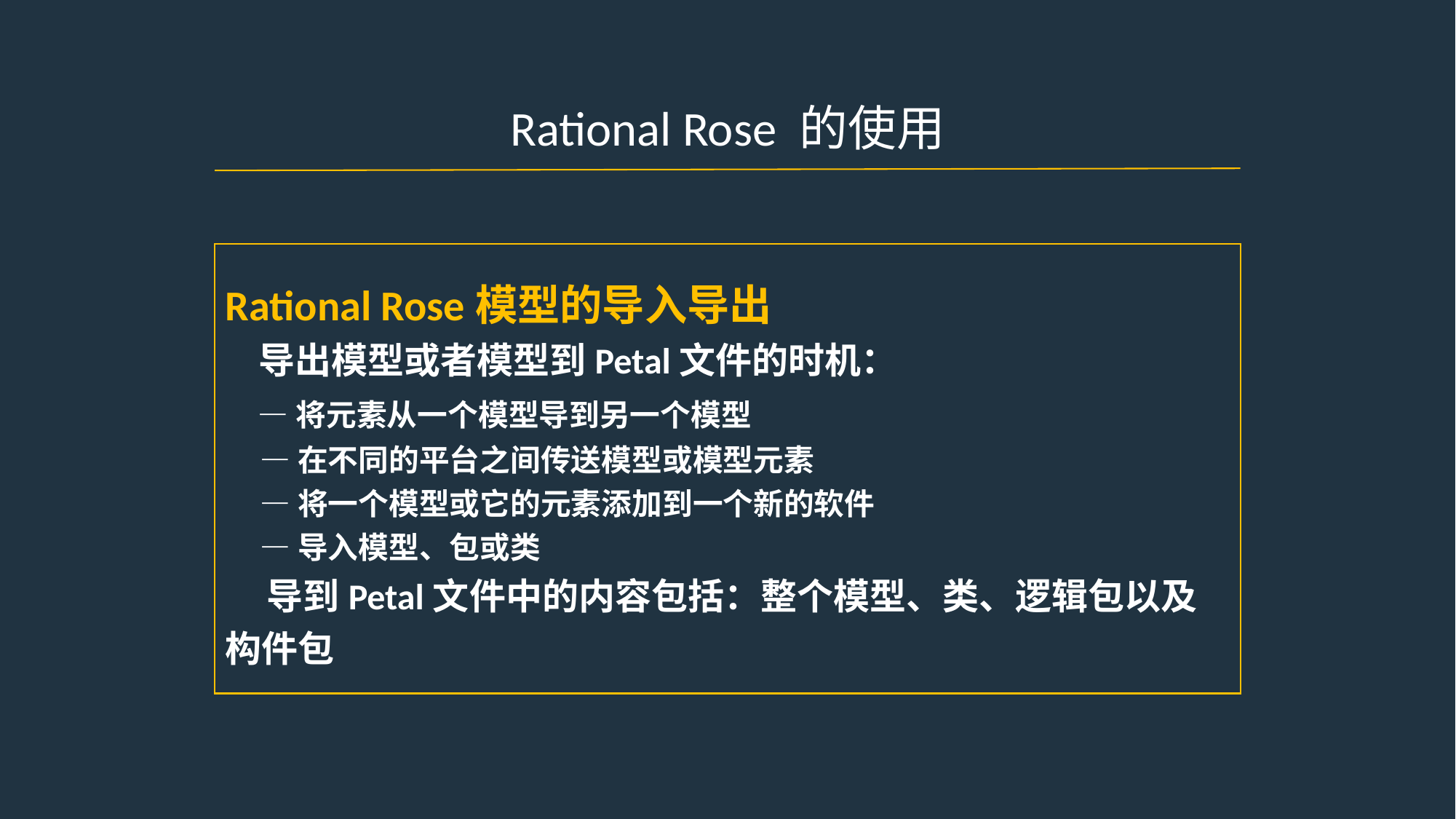

Rational Rose 的使用
Rational Rose模型的导入导出
   导出模型或者模型到Petal文件的时机：
    —将元素从一个模型导到另一个模型
     —在不同的平台之间传送模型或模型元素
     —将一个模型或它的元素添加到一个新的软件
     —导入模型、包或类
    导到Petal文件中的内容包括：整个模型、类、逻辑包以及构件包